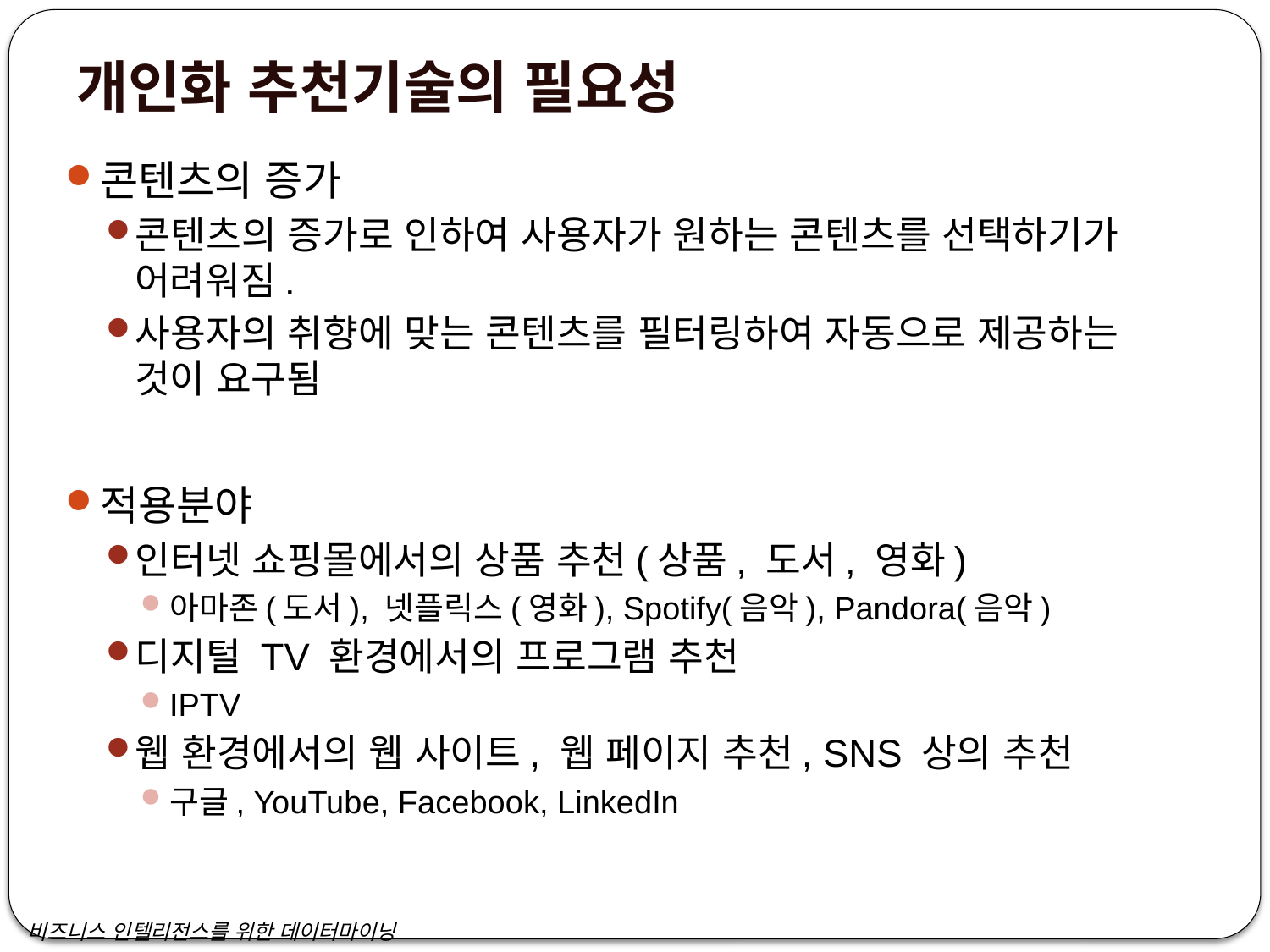

# 개인화 추천기술의 필요성
콘텐츠의 증가
콘텐츠의 증가로 인하여 사용자가 원하는 콘텐츠를 선택하기가 어려워짐.
사용자의 취향에 맞는 콘텐츠를 필터링하여 자동으로 제공하는 것이 요구됨

적용분야
인터넷 쇼핑몰에서의 상품 추천(상품, 도서, 영화)
아마존(도서), 넷플릭스(영화), Spotify(음악), Pandora(음악)
디지털 TV 환경에서의 프로그램 추천
IPTV
웹 환경에서의 웹 사이트, 웹 페이지 추천, SNS 상의 추천
구글, YouTube, Facebook, LinkedIn